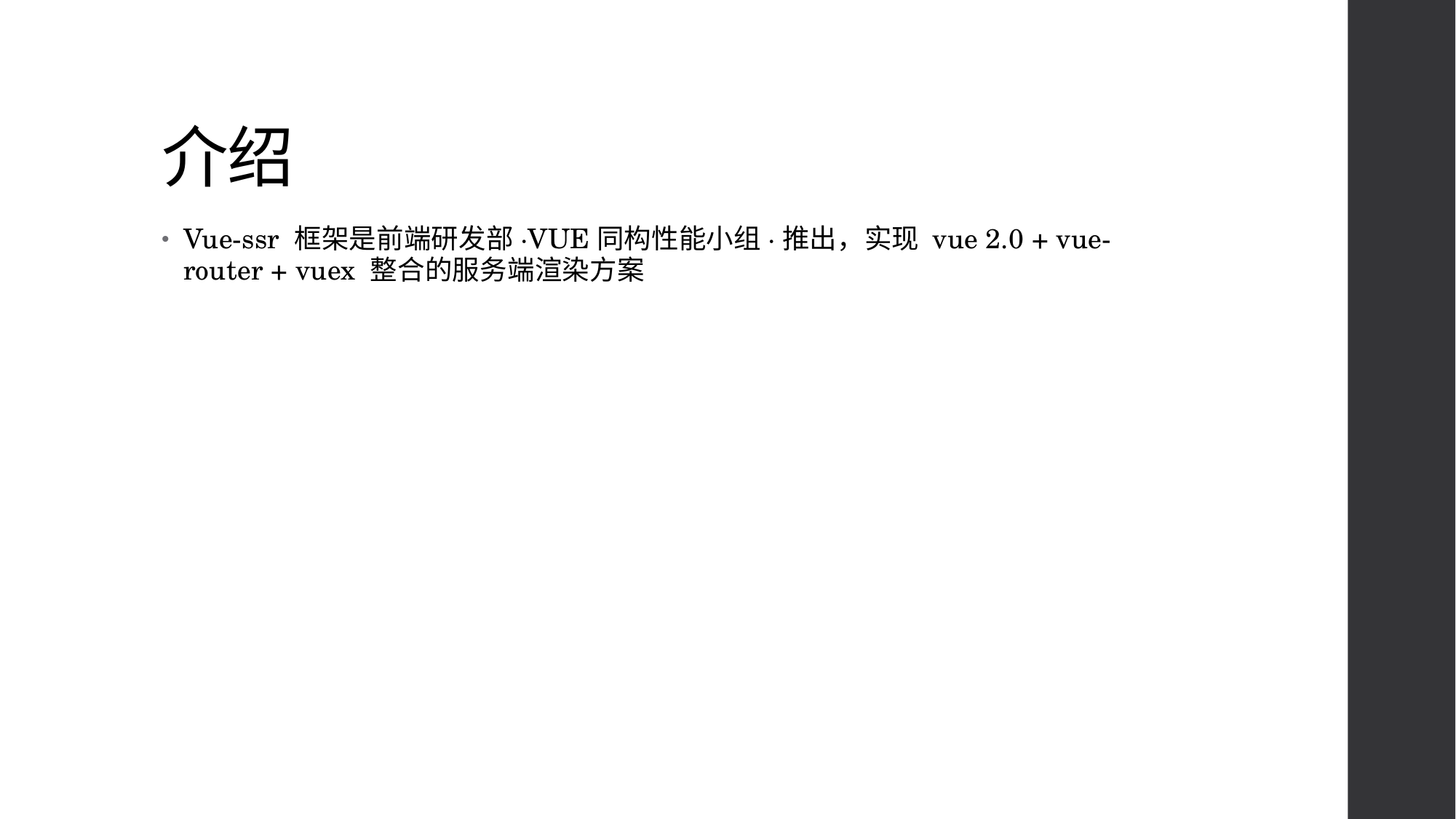

# 介绍
Vue-ssr 框架是前端研发部·VUE同构性能小组·推出，实现 vue 2.0 + vue-router + vuex 整合的服务端渲染方案